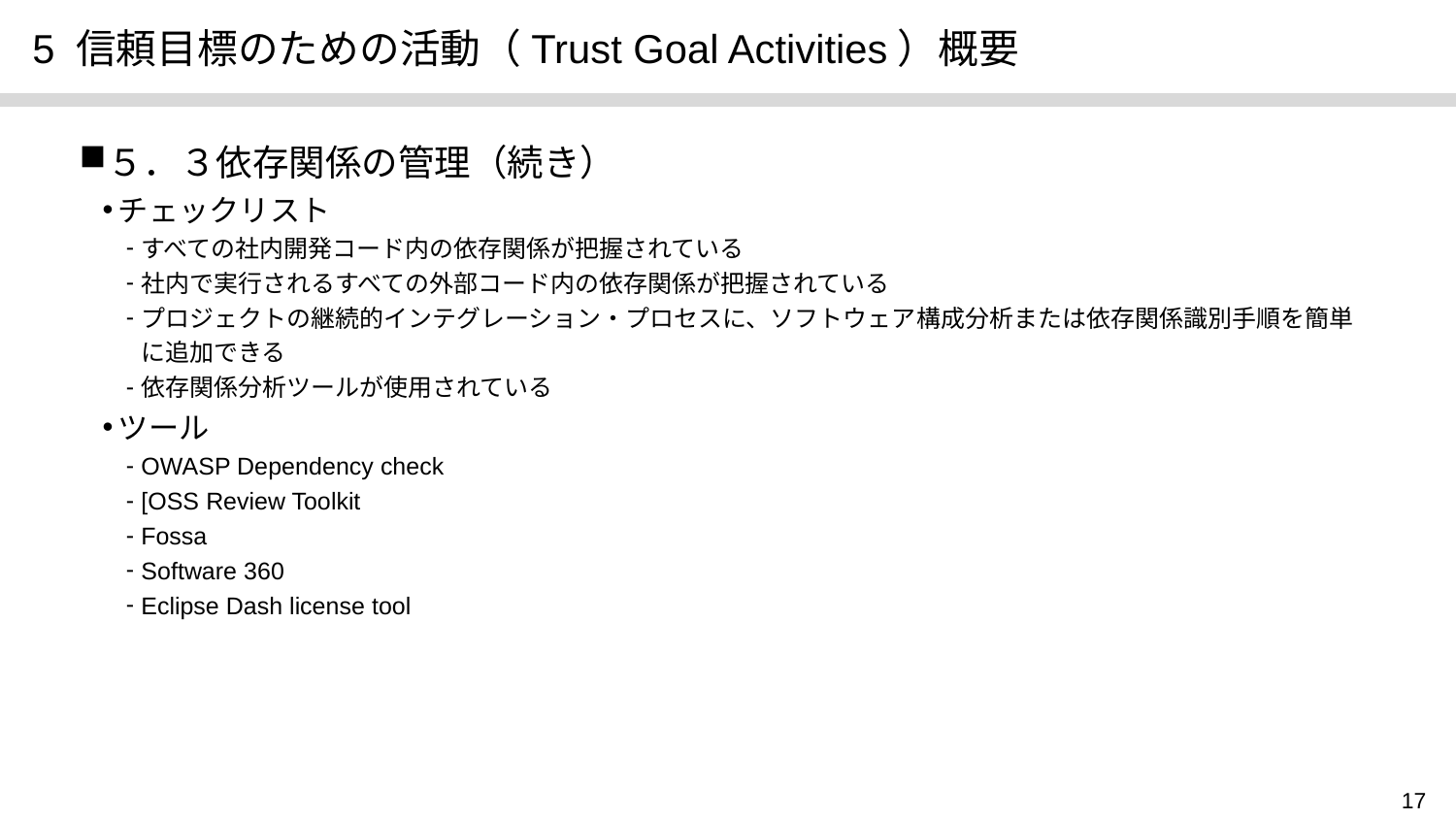

# 5 信頼目標のための活動（Trust Goal Activities）概要
５．３依存関係の管理（続き）
チェックリスト
すべての社内開発コード内の依存関係が把握されている
社内で実行されるすべての外部コード内の依存関係が把握されている
プロジェクトの継続的インテグレーション・プロセスに、ソフトウェア構成分析または依存関係識別手順を簡単に追加できる
依存関係分析ツールが使用されている
ツール
OWASP Dependency check
[OSS Review Toolkit
Fossa
Software 360
Eclipse Dash license tool